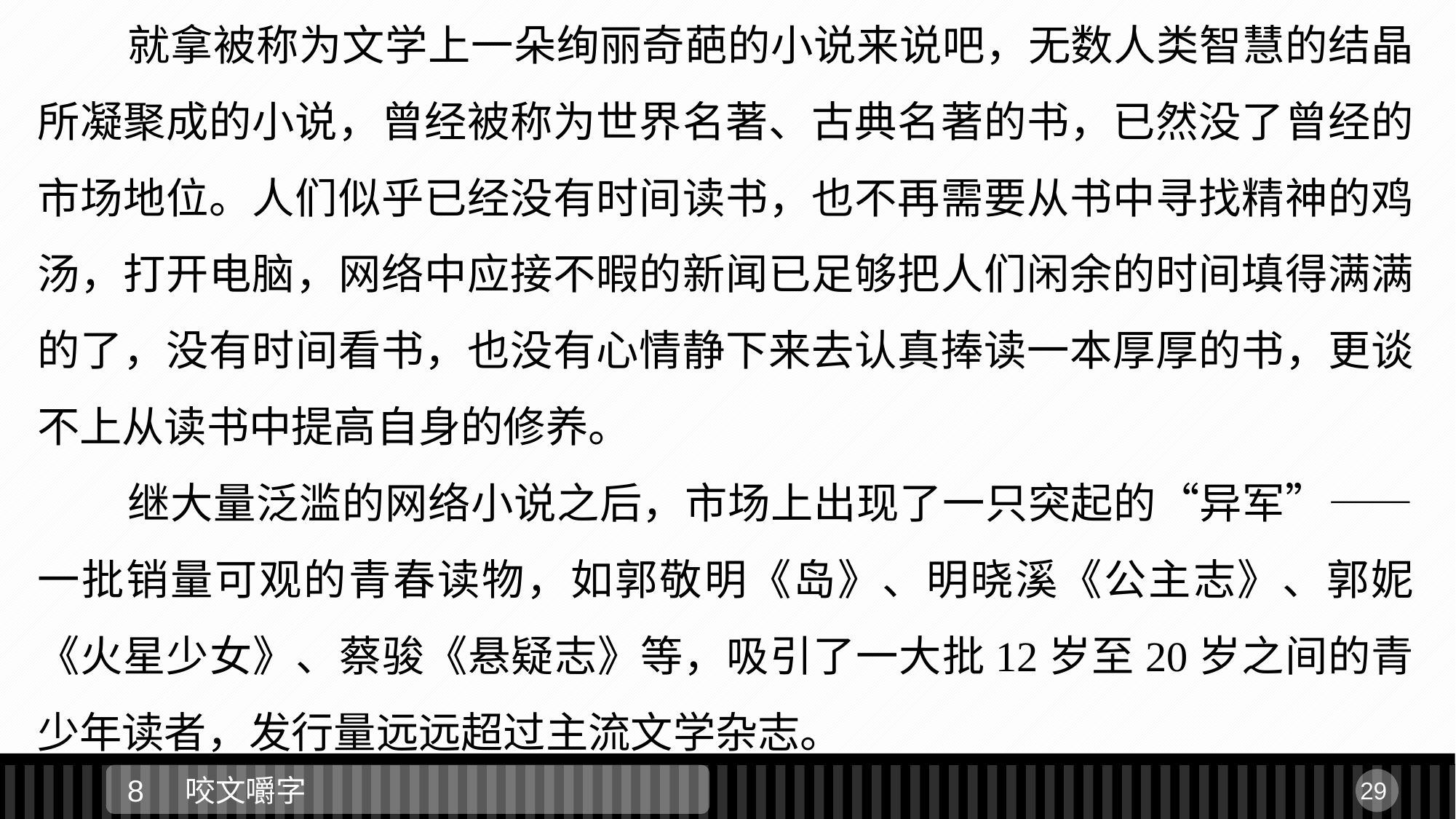

就拿被称为文学上一朵绚丽奇葩的小说来说吧，无数人类智慧的结晶所凝聚成的小说，曾经被称为世界名著、古典名著的书，已然没了曾经的市场地位。人们似乎已经没有时间读书，也不再需要从书中寻找精神的鸡汤，打开电脑，网络中应接不暇的新闻已足够把人们闲余的时间填得满满的了，没有时间看书，也没有心情静下来去认真捧读一本厚厚的书，更谈不上从读书中提高自身的修养。
        继大量泛滥的网络小说之后，市场上出现了一只突起的“异军”——一批销量可观的青春读物，如郭敬明《岛》、明晓溪《公主志》、郭妮《火星少女》、蔡骏《悬疑志》等，吸引了一大批12岁至20岁之间的青少年读者，发行量远远超过主流文学杂志。